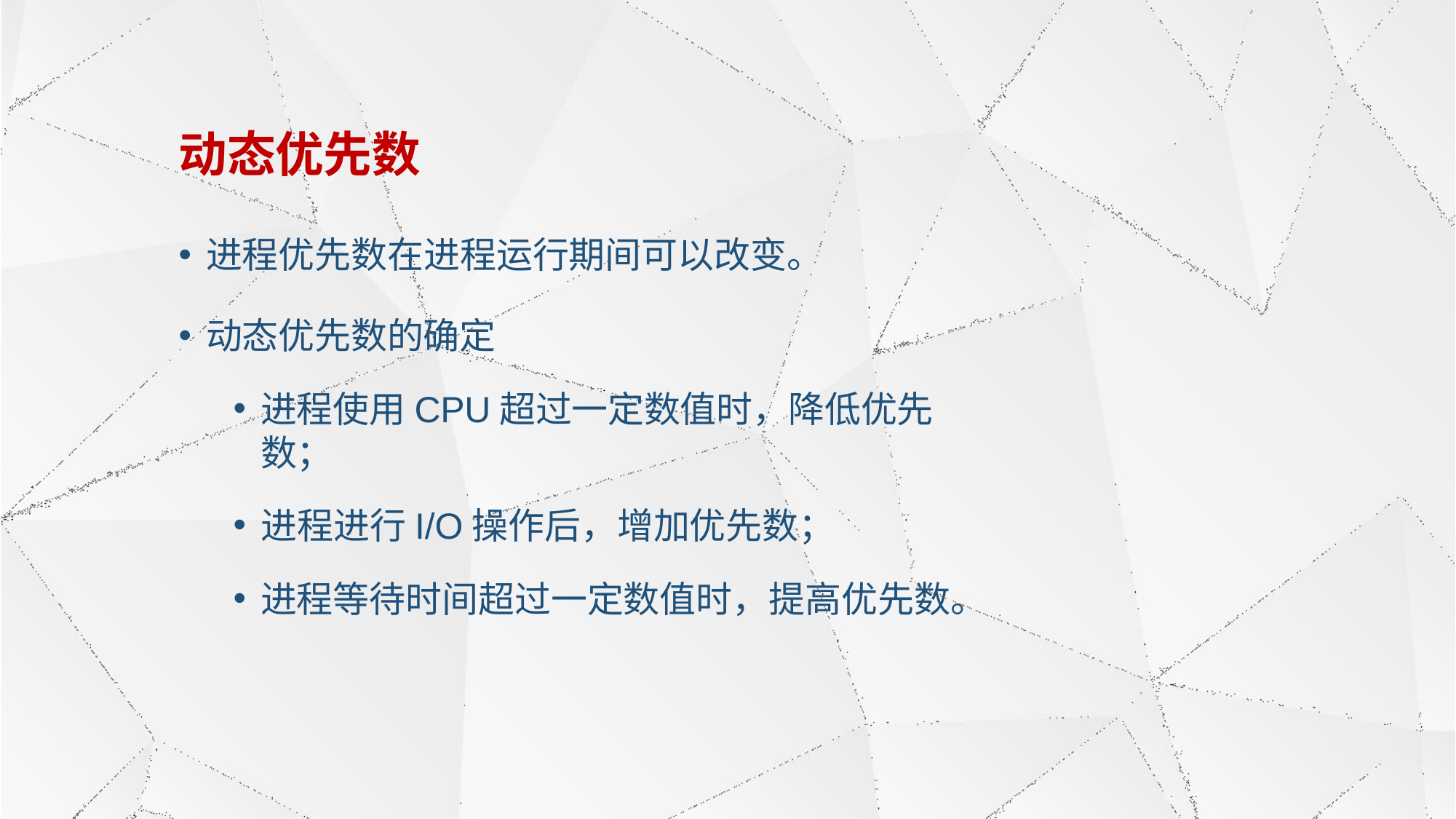

# 动态优先数
进程优先数在进程运行期间可以改变。
动态优先数的确定
进程使用CPU超过一定数值时，降低优先数；
进程进行I/O操作后，增加优先数；
进程等待时间超过一定数值时，提高优先数。